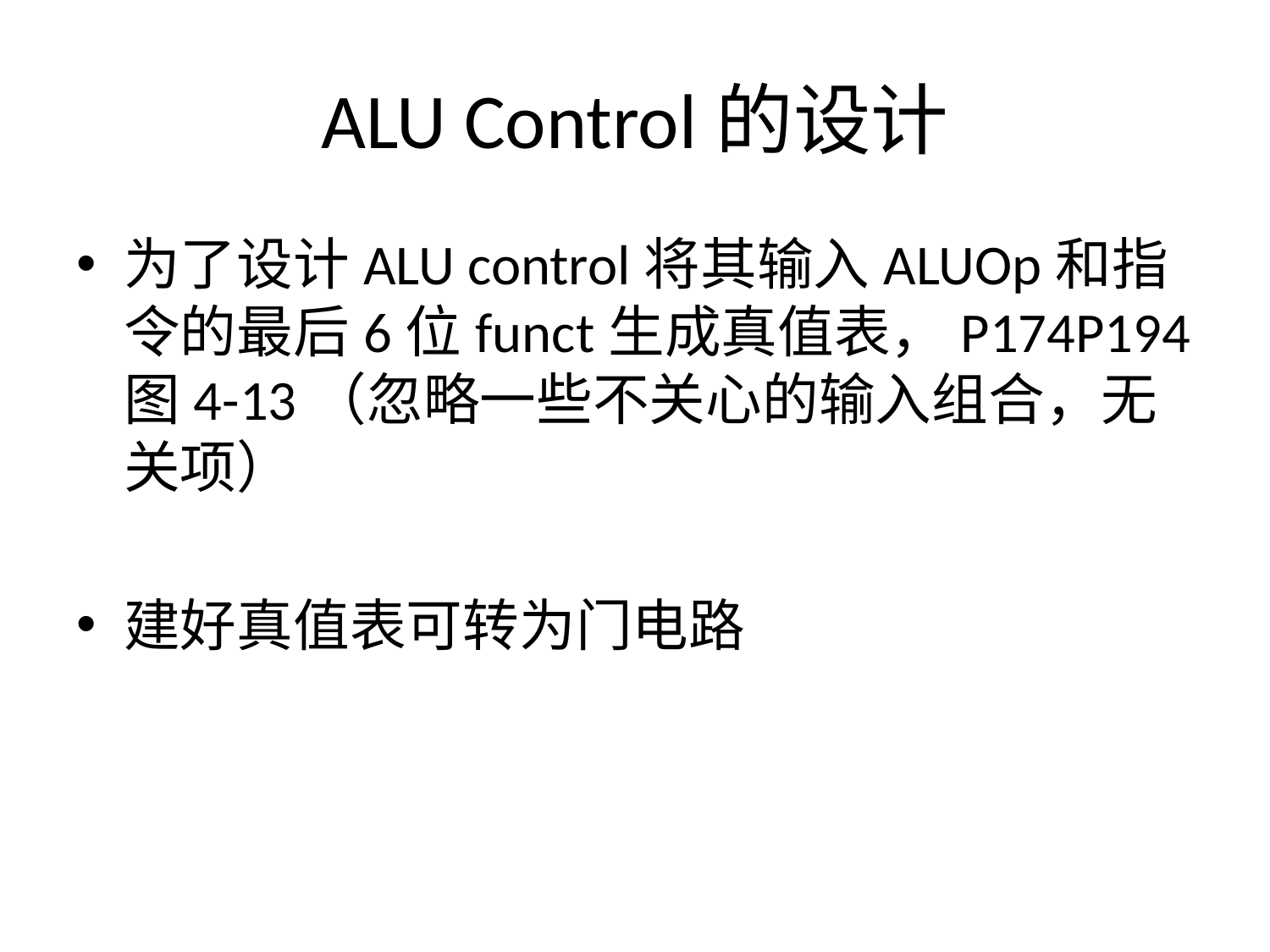

# ALU Control的设计
为了设计ALU control将其输入ALUOp和指令的最后6位funct生成真值表，P174P194 图4-13（忽略一些不关心的输入组合，无关项）

建好真值表可转为门电路